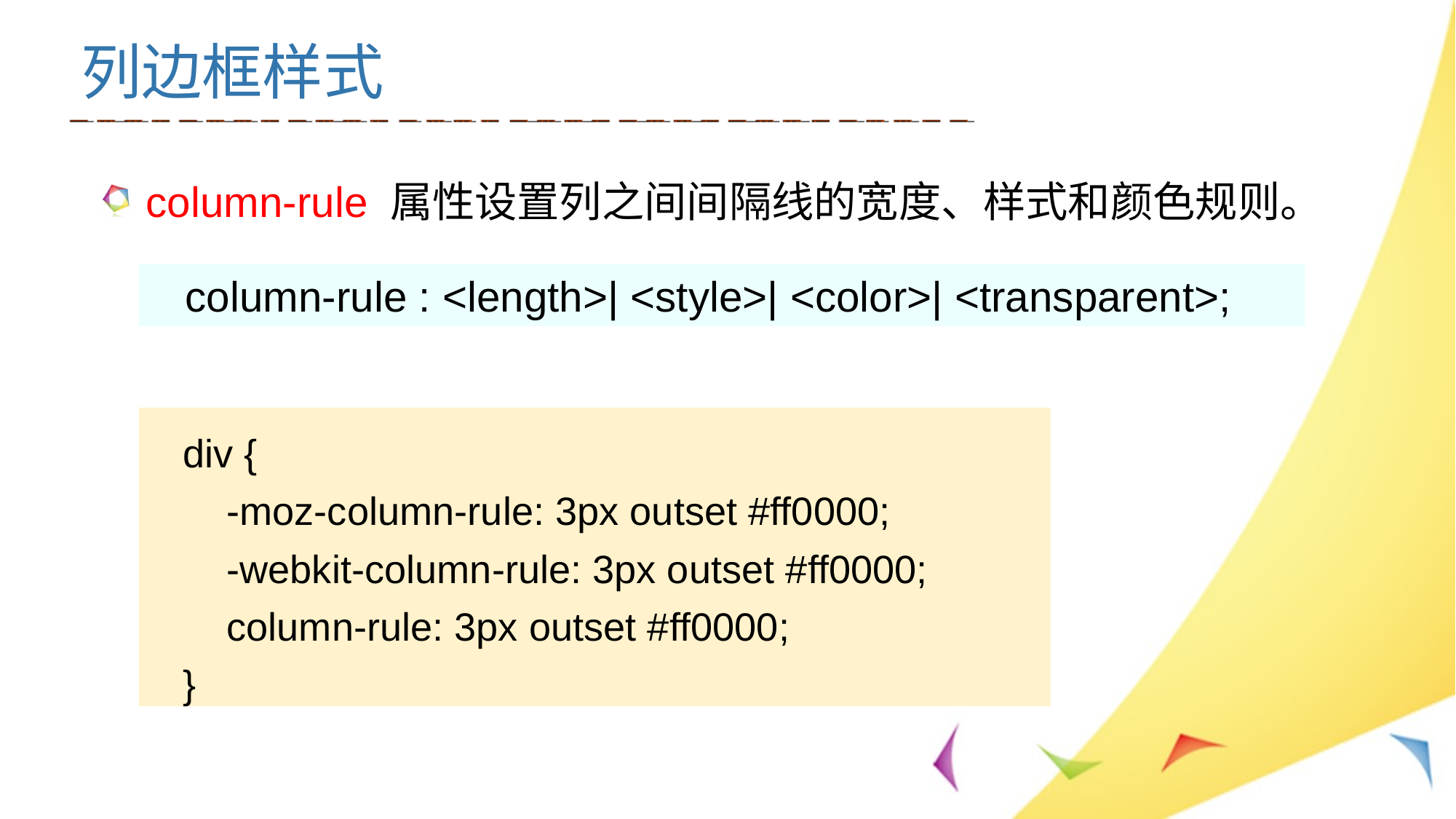

列边框样式

column-rule 属性设置列之间间隔线的宽度、样式和颜色规则。

   column-rule : <length>| <style>| <color>| <transparent>;
    div {
        -moz-column-rule: 3px outset #ff0000;
        -webkit-column-rule: 3px outset #ff0000;
        column-rule: 3px outset #ff0000;
    }